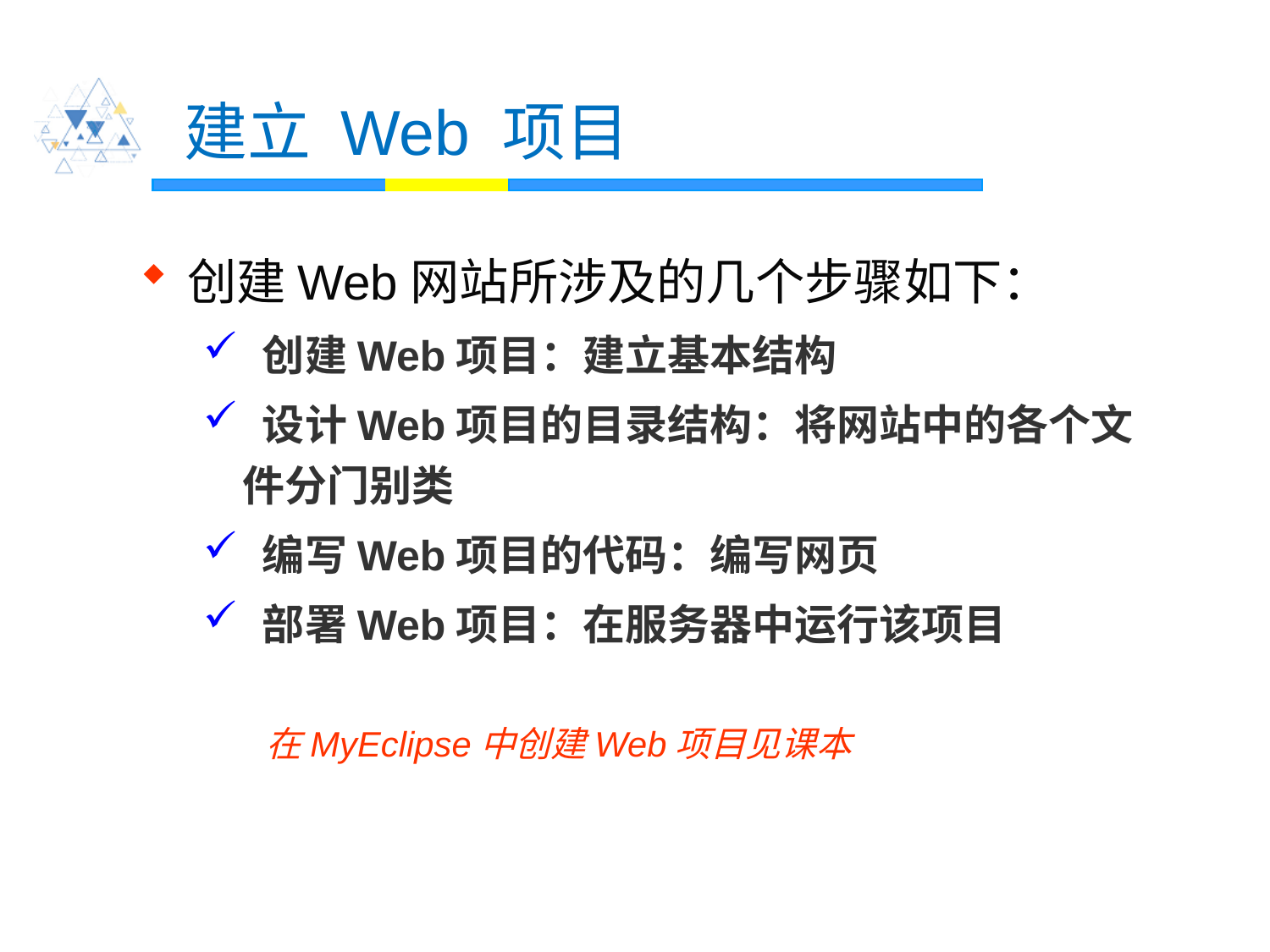

# 建立 Web 项目
创建Web网站所涉及的几个步骤如下：
 创建Web项目：建立基本结构
 设计Web项目的目录结构：将网站中的各个文件分门别类
 编写Web项目的代码：编写网页
 部署Web项目：在服务器中运行该项目

在MyEclipse中创建Web项目见课本